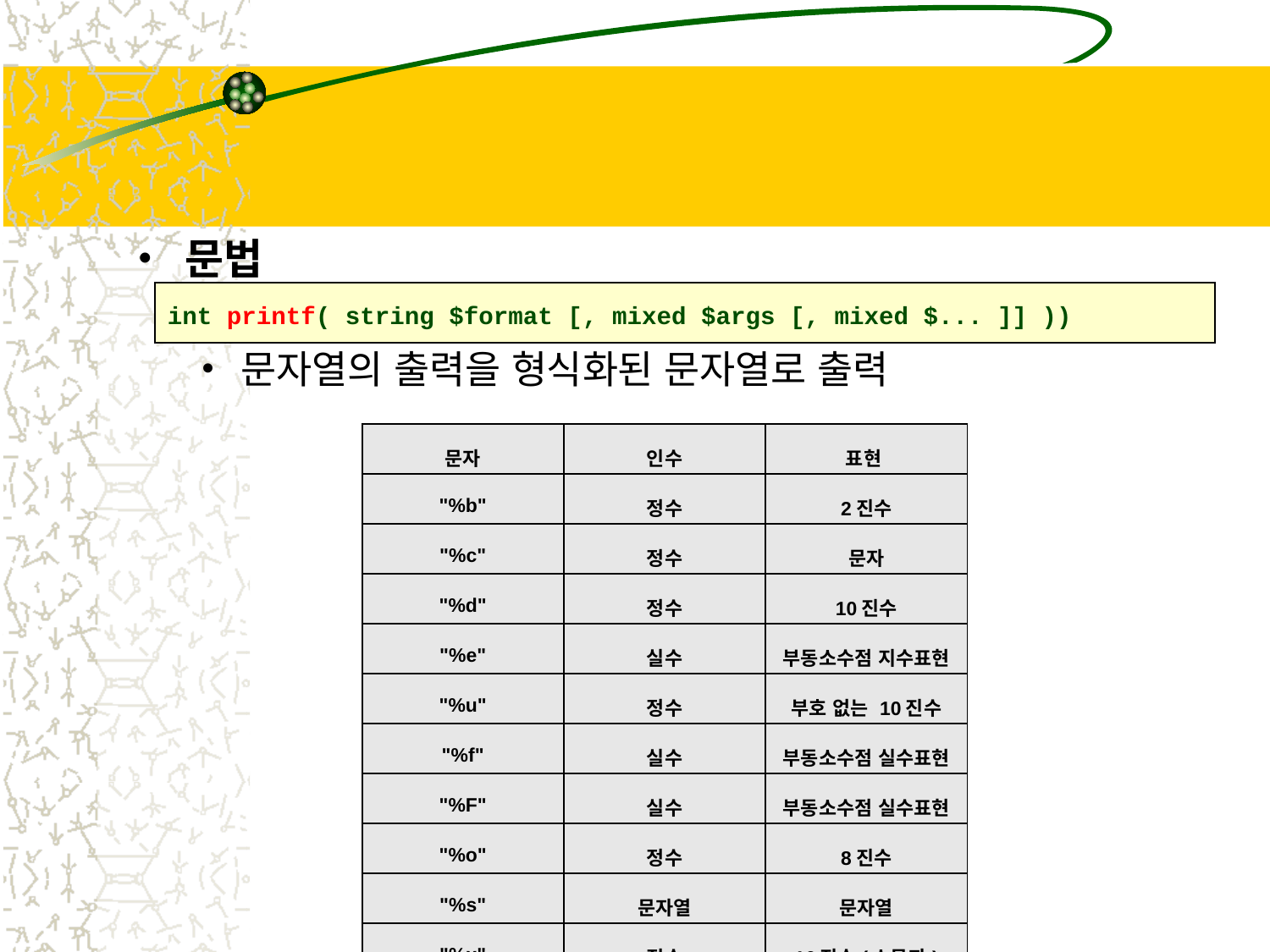

#
문법

문자열의 출력을 형식화된 문자열로 출력

int printf( string $format [, mixed $args [, mixed $... ]] ))

| 문자 | 인수 | 표현 |
| --- | --- | --- |
| "%b" | 정수 | 2진수 |
| "%c" | 정수 | 문자 |
| "%d" | 정수 | 10진수 |
| "%e" | 실수 | 부동소수점 지수표현 |
| "%u" | 정수 | 부호 없는 10진수 |
| "%f" | 실수 | 부동소수점 실수표현 |
| "%F" | 실수 | 부동소수점 실수표현 |
| "%o" | 정수 | 8진수 |
| "%s" | 문자열 | 문자열 |
| "%x" | 정수 | 16진수(소문자) |
| "%X" | 정수 | 16진수(대문자) |